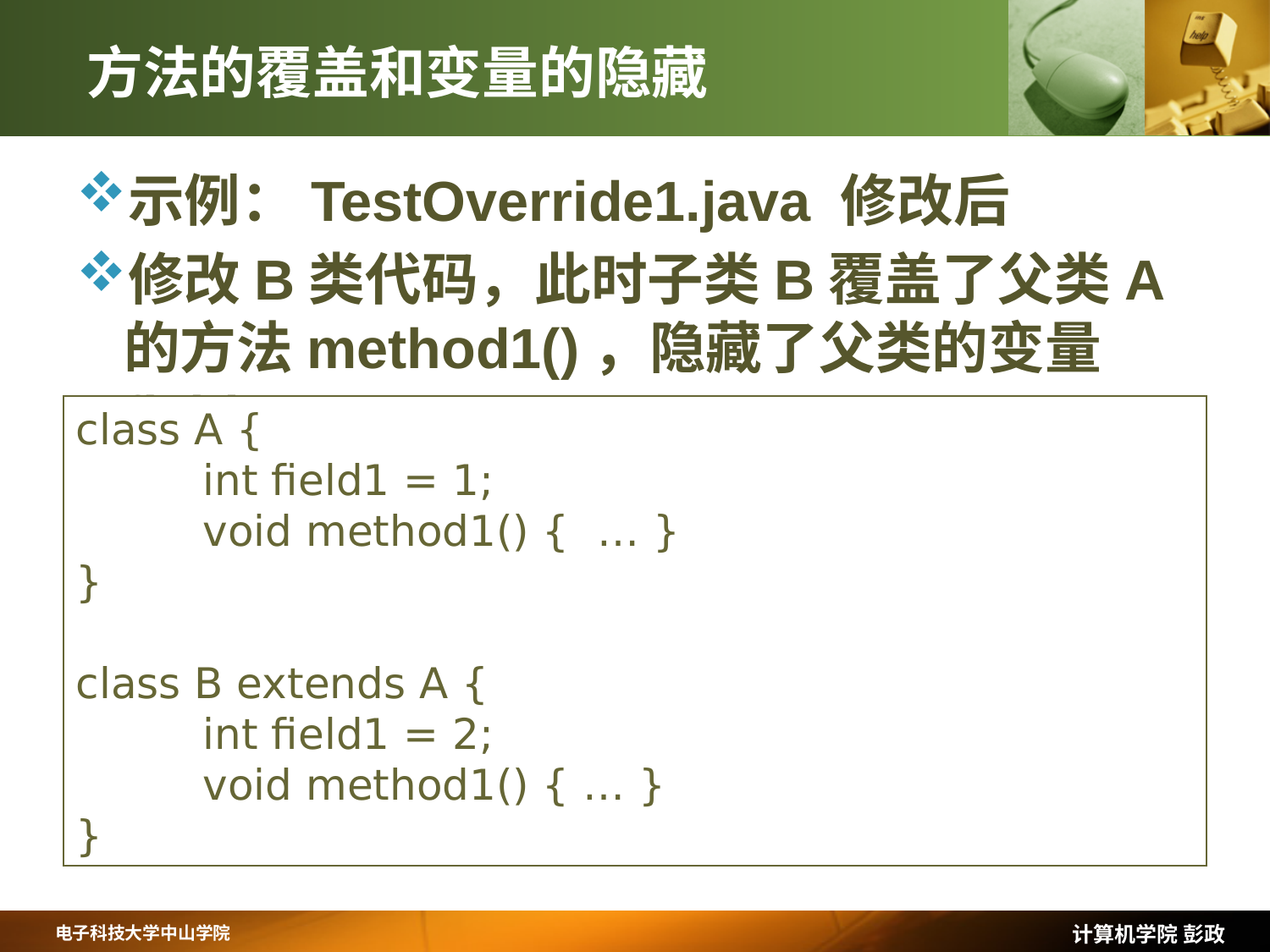

# 方法的覆盖和变量的隐藏
示例：TestOverride1.java 修改后
修改B类代码，此时子类B覆盖了父类A的方法method1()，隐藏了父类的变量field1

class A {
	int field1 = 1;
	void method1() {	 … }
}

class B extends A {
	int field1 = 2;
	void method1() { … }
}
计算机学院 彭政
电子科技大学中山学院